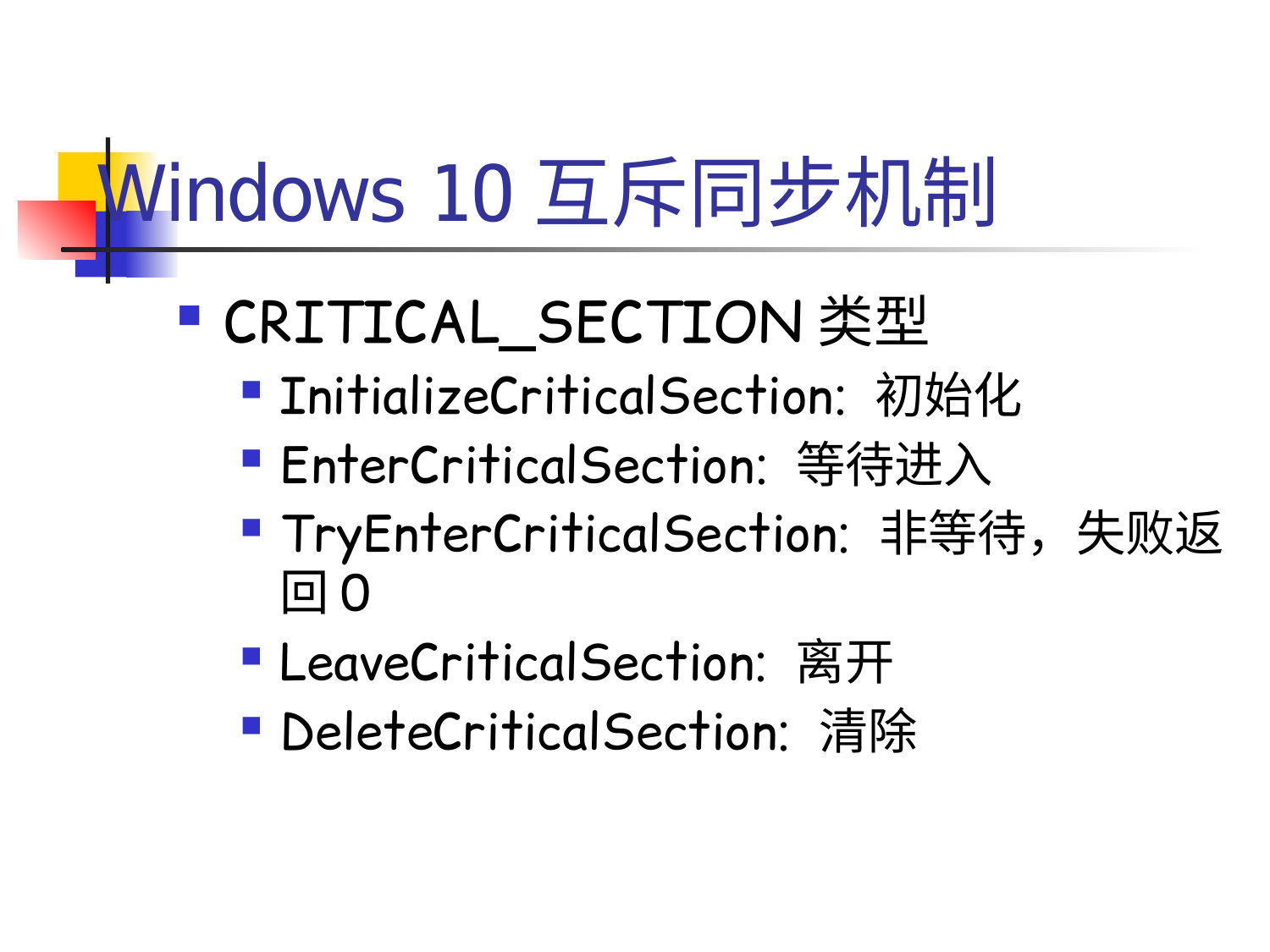

# Windows 10互斥同步机制
CRITICAL_SECTION类型
InitializeCriticalSection: 初始化
EnterCriticalSection: 等待进入
TryEnterCriticalSection: 非等待，失败返回0
LeaveCriticalSection: 离开
DeleteCriticalSection: 清除